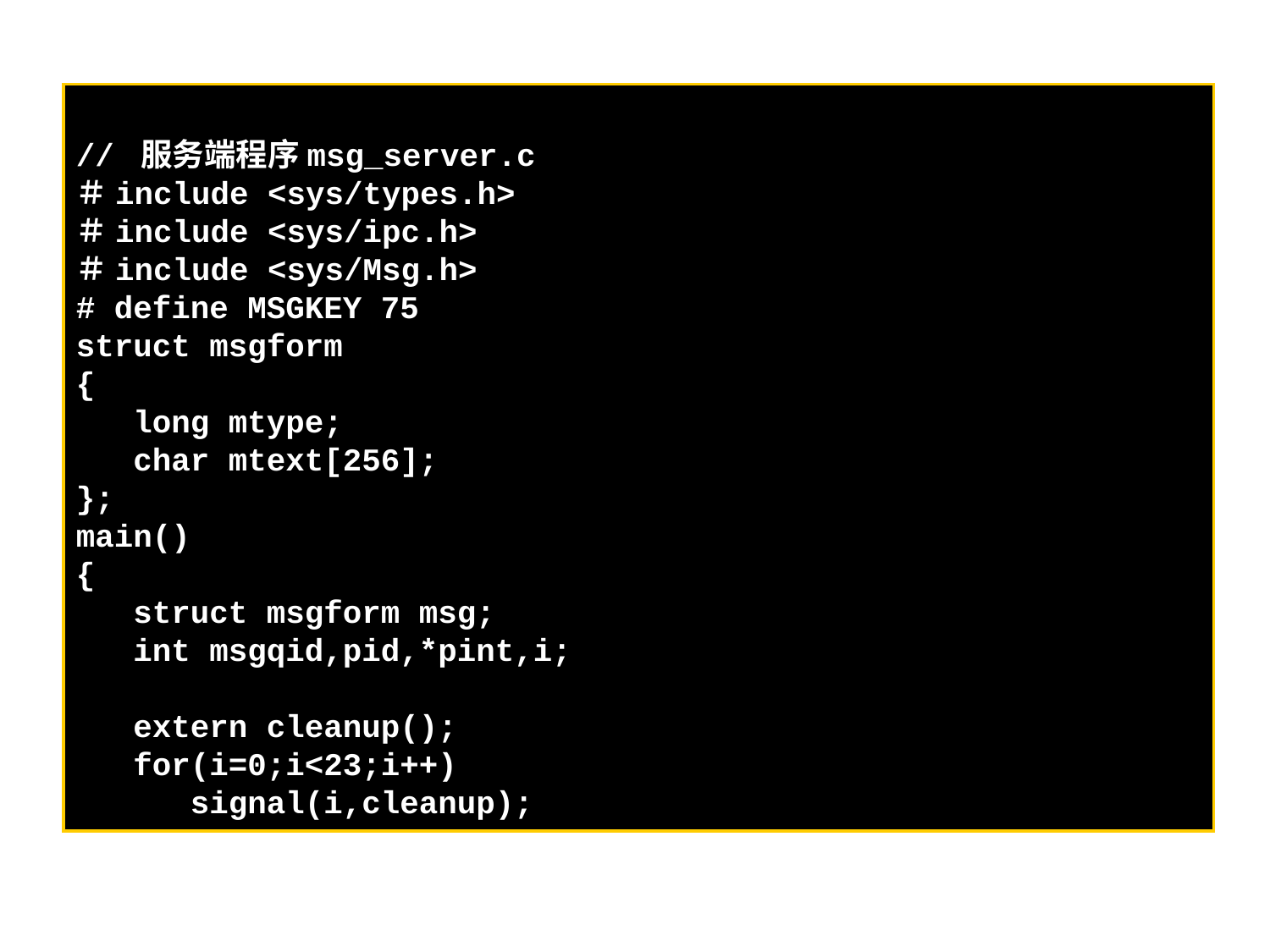

// 服务端程序msg_server.c
＃include <sys/types.h>
＃include <sys/ipc.h>
＃include <sys/Msg.h>
# define MSGKEY 75
struct msgform
{
   long mtype;
   char mtext[256];
};
main()
{
   struct msgform msg;
   int msgqid,pid,*pint,i;

   extern cleanup();
   for(i=0;i<23;i++)
      signal(i,cleanup);